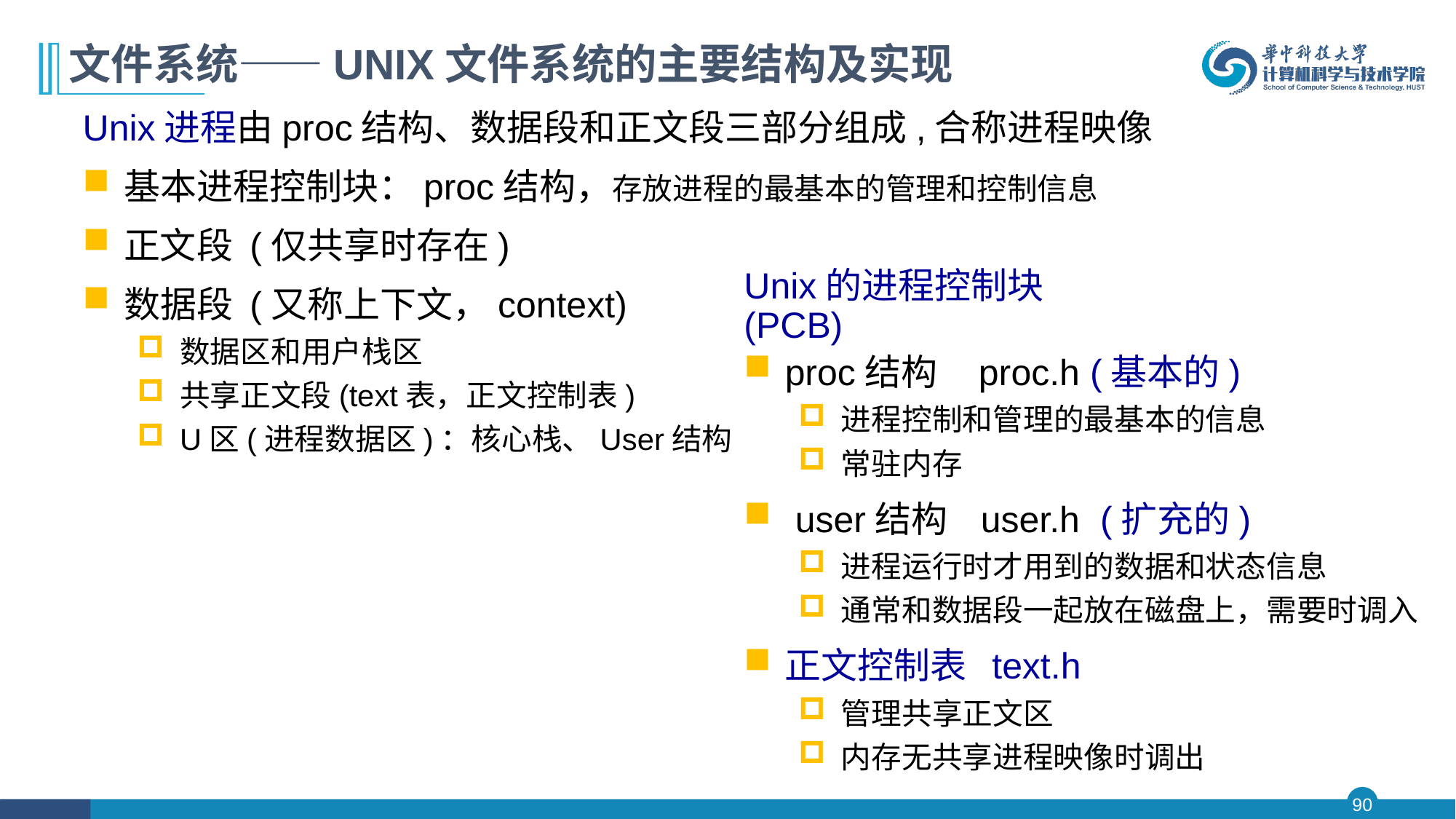

# 文件系统——UNIX文件系统的主要结构及实现
Unix进程由proc结构、数据段和正文段三部分组成,合称进程映像
基本进程控制块：proc结构，存放进程的最基本的管理和控制信息
正文段 (仅共享时存在)
数据段 (又称上下文，context)
数据区和用户栈区
共享正文段(text表，正文控制表)
U区(进程数据区)：核心栈、User结构

Unix的进程控制块(PCB)
proc结构    proc.h (基本的)
进程控制和管理的最基本的信息
常驻内存
 user结构   user.h  (扩充的)
进程运行时才用到的数据和状态信息
通常和数据段一起放在磁盘上，需要时调入
正文控制表  text.h
管理共享正文区
内存无共享进程映像时调出